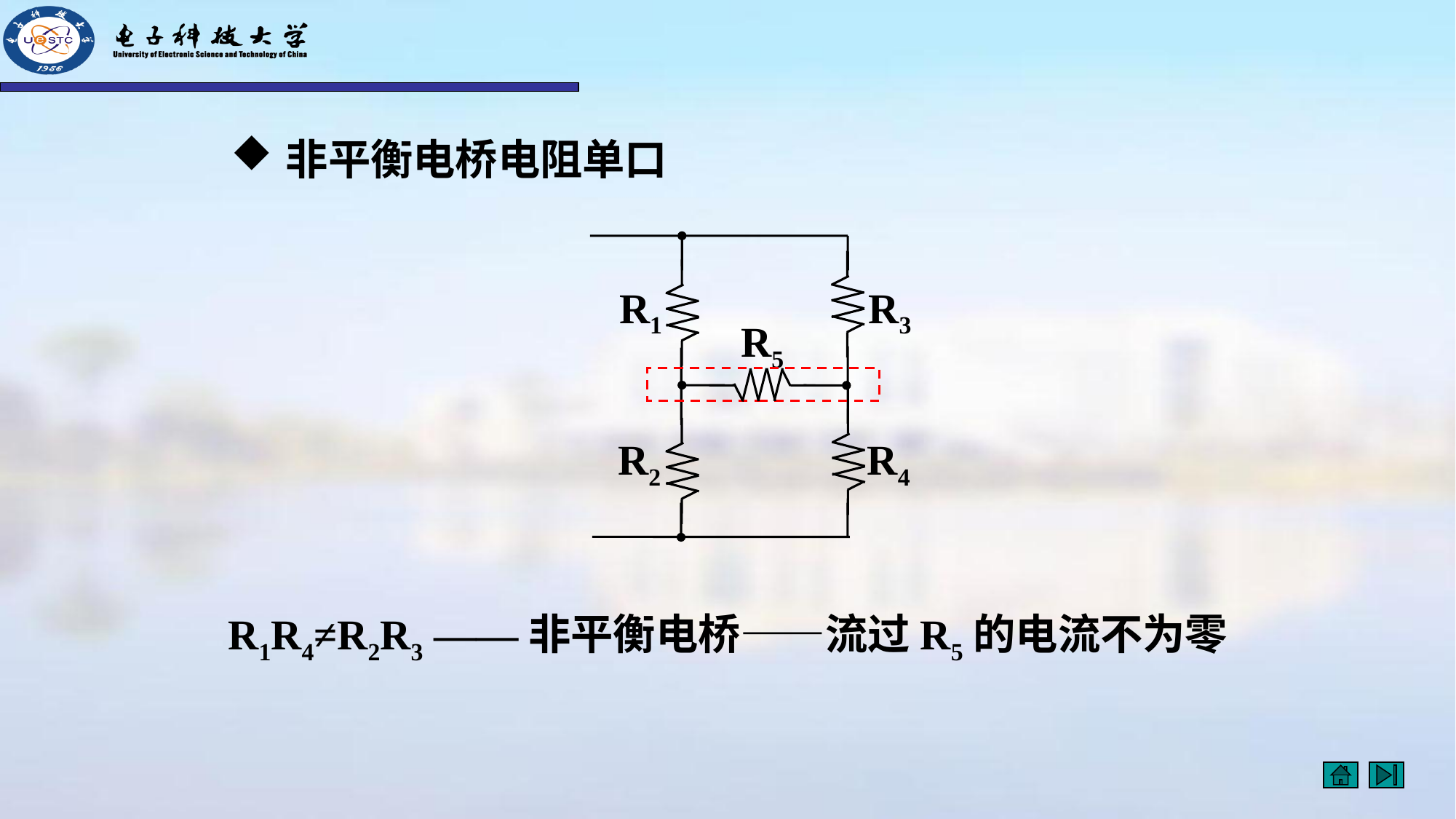

非平衡电桥电阻单口

R1
R3
R5

R2
R4

R1R4≠R2R3 ——非平衡电桥——流过R5的电流不为零